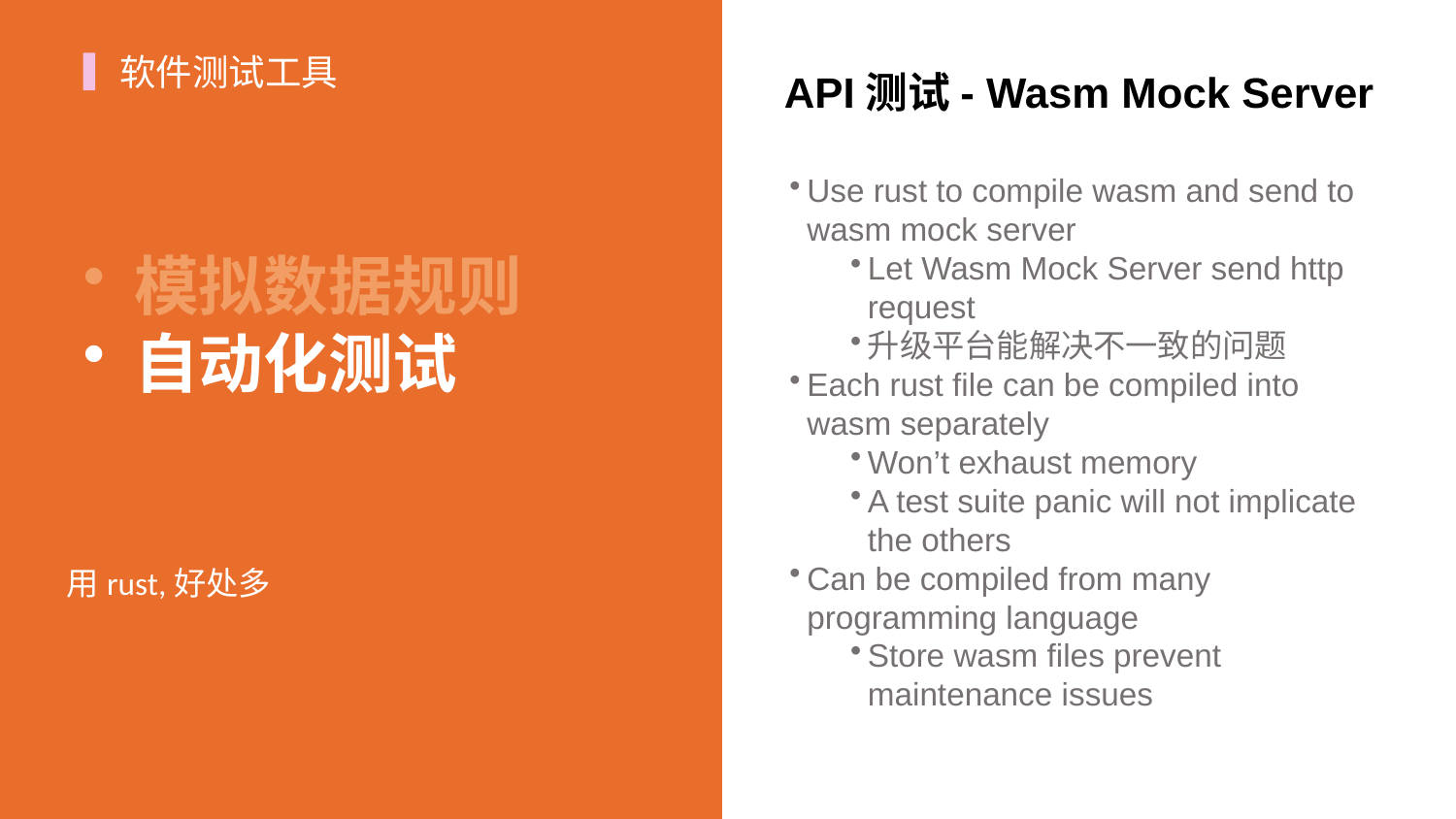

软件测试工具

API测试- Wasm Mock Server
Use rust to compile wasm and send to wasm mock server
Let Wasm Mock Server send http request
升级平台能解决不一致的问题
Each rust file can be compiled into wasm separately
Won’t exhaust memory
A test suite panic will not implicate the others
Can be compiled from many programming language
Store wasm files prevent maintenance issues
模拟数据规则
自动化测试
用rust,好处多